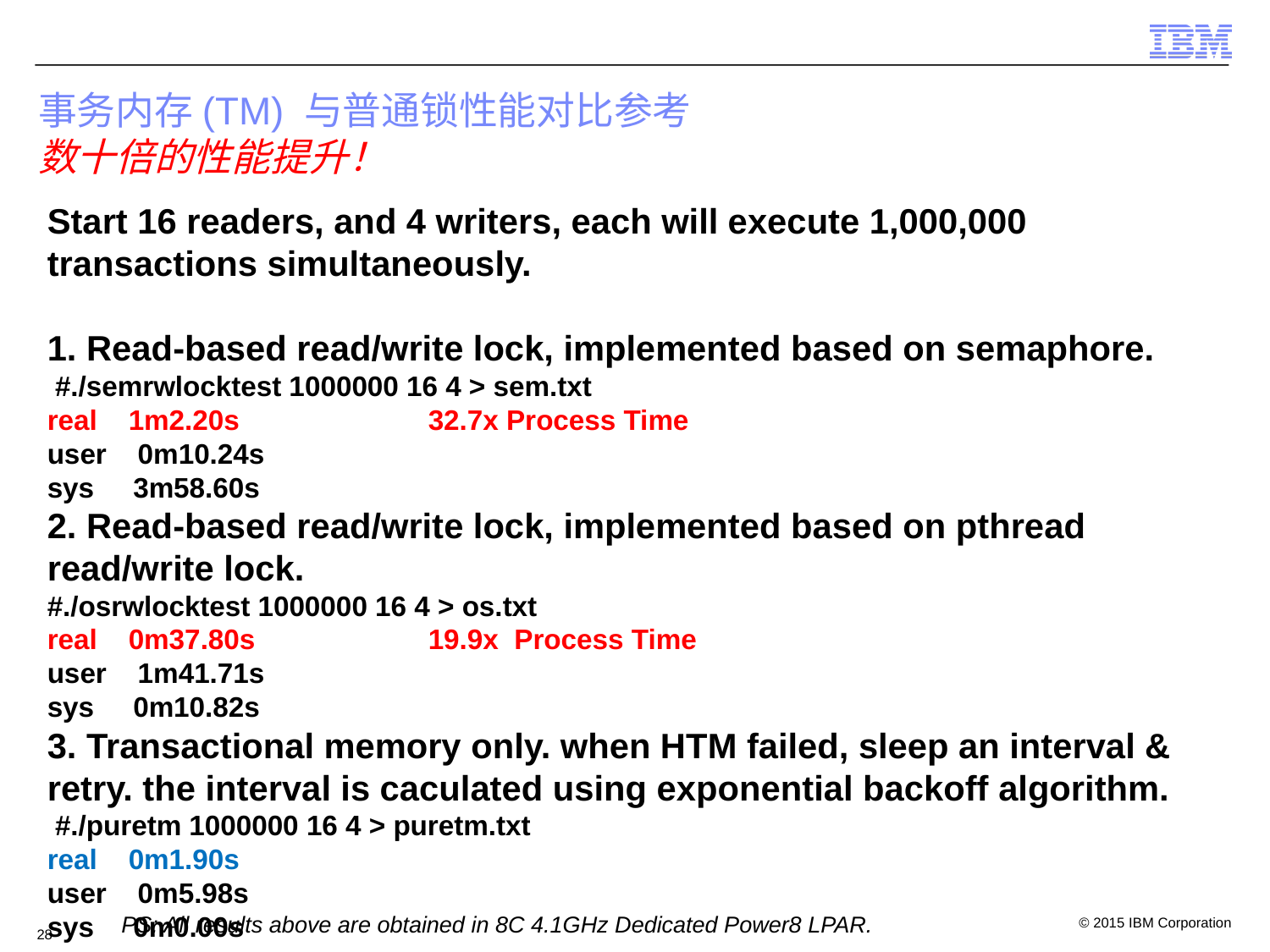

# 事务内存(TM) 与普通锁性能对比参考 数十倍的性能提升！
Start 16 readers, and 4 writers, each will execute 1,000,000 transactions simultaneously.

1. Read-based read/write lock, implemented based on semaphore.
 #./semrwlocktest 1000000 16 4 > sem.txt
real    1m2.20s		32.7x Process Time
user    0m10.24s
sys     3m58.60s
2. Read-based read/write lock, implemented based on pthread read/write lock.
#./osrwlocktest 1000000 16 4 > os.txt
real    0m37.80s		19.9x  Process Time
user    1m41.71s
sys     0m10.82s
3. Transactional memory only. when HTM failed, sleep an interval & retry. the interval is caculated using exponential backoff algorithm.
 #./puretm 1000000 16 4 > puretm.txt
real    0m1.90s
user    0m5.98s
sys     0m0.00s

PS: All results above are obtained in 8C 4.1GHz Dedicated Power8 LPAR.
28